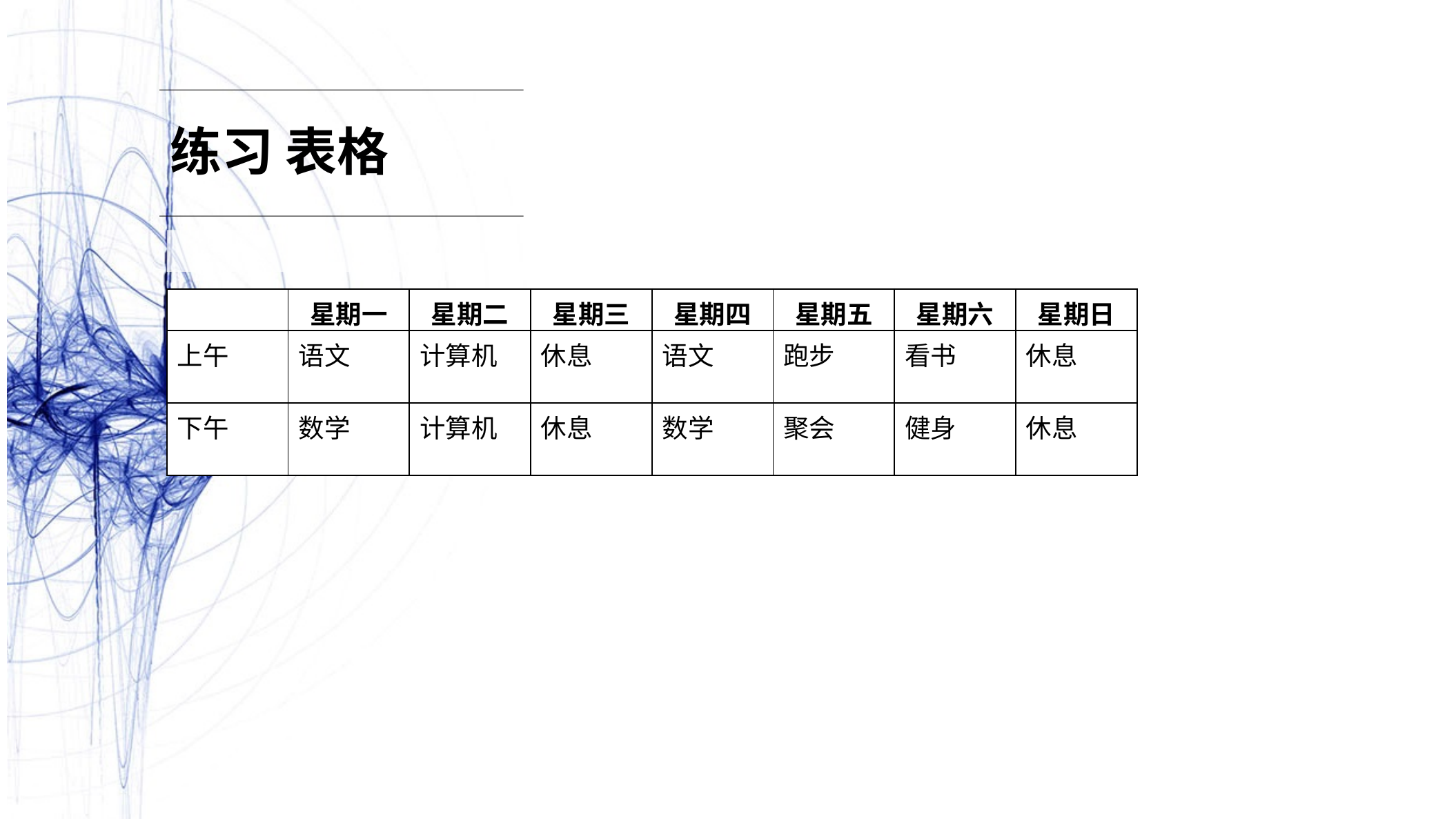

练习 表格

|  | 星期一 | 星期二 | 星期三 | 星期四 | 星期五 | 星期六 | 星期日 |
| --- | --- | --- | --- | --- | --- | --- | --- |
| 上午 | 语文 | 计算机 | 休息 | 语文 | 跑步 | 看书 | 休息 |
| 下午 | 数学 | 计算机 | 休息 | 数学 | 聚会 | 健身 | 休息 |